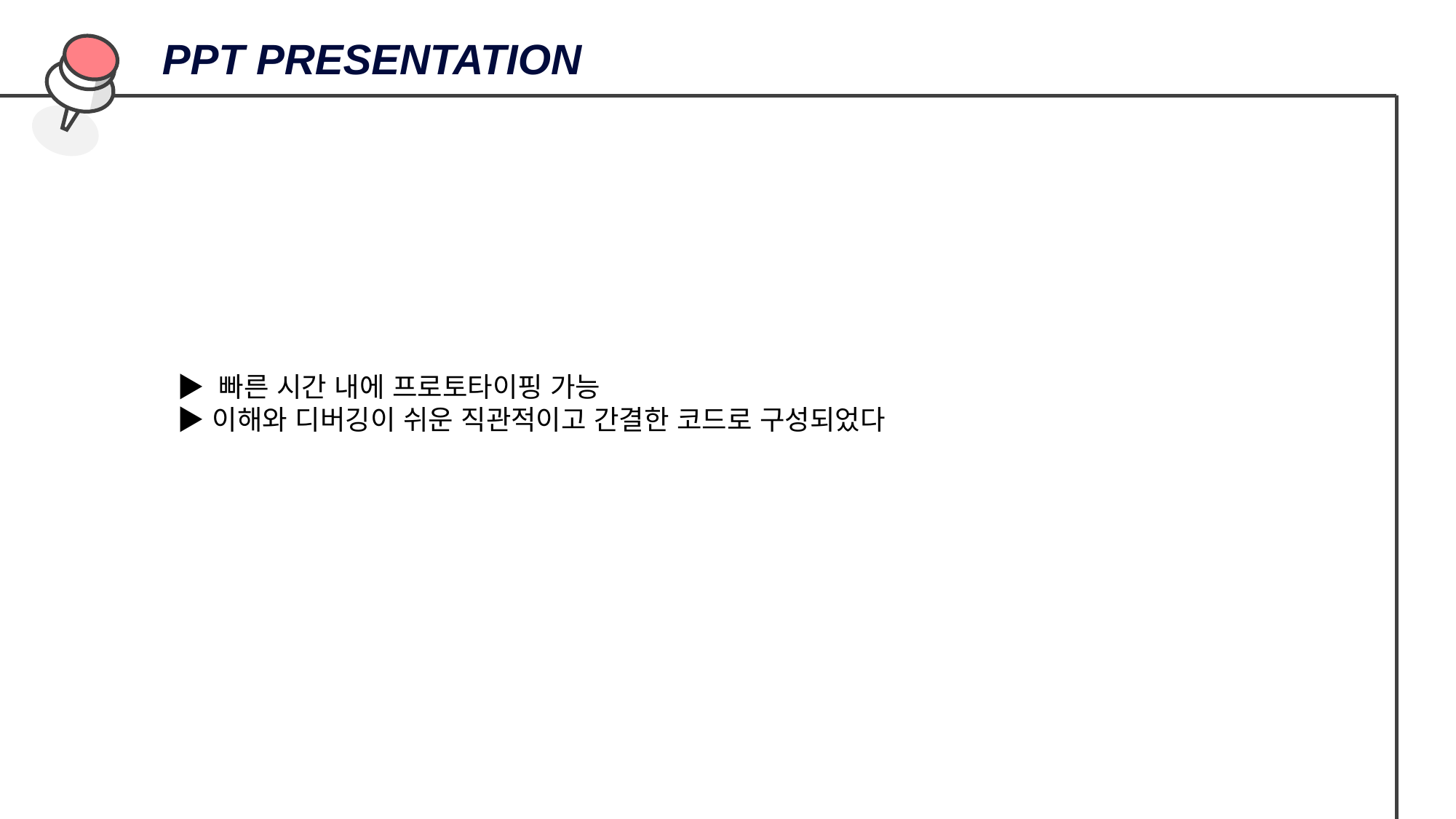

PPT PRESENTATION

  ▶ 빠른 시간 내에 프로토타이핑 가능
  ▶ 이해와 디버깅이 쉬운 직관적이고 간결한 코드로 구성되었다